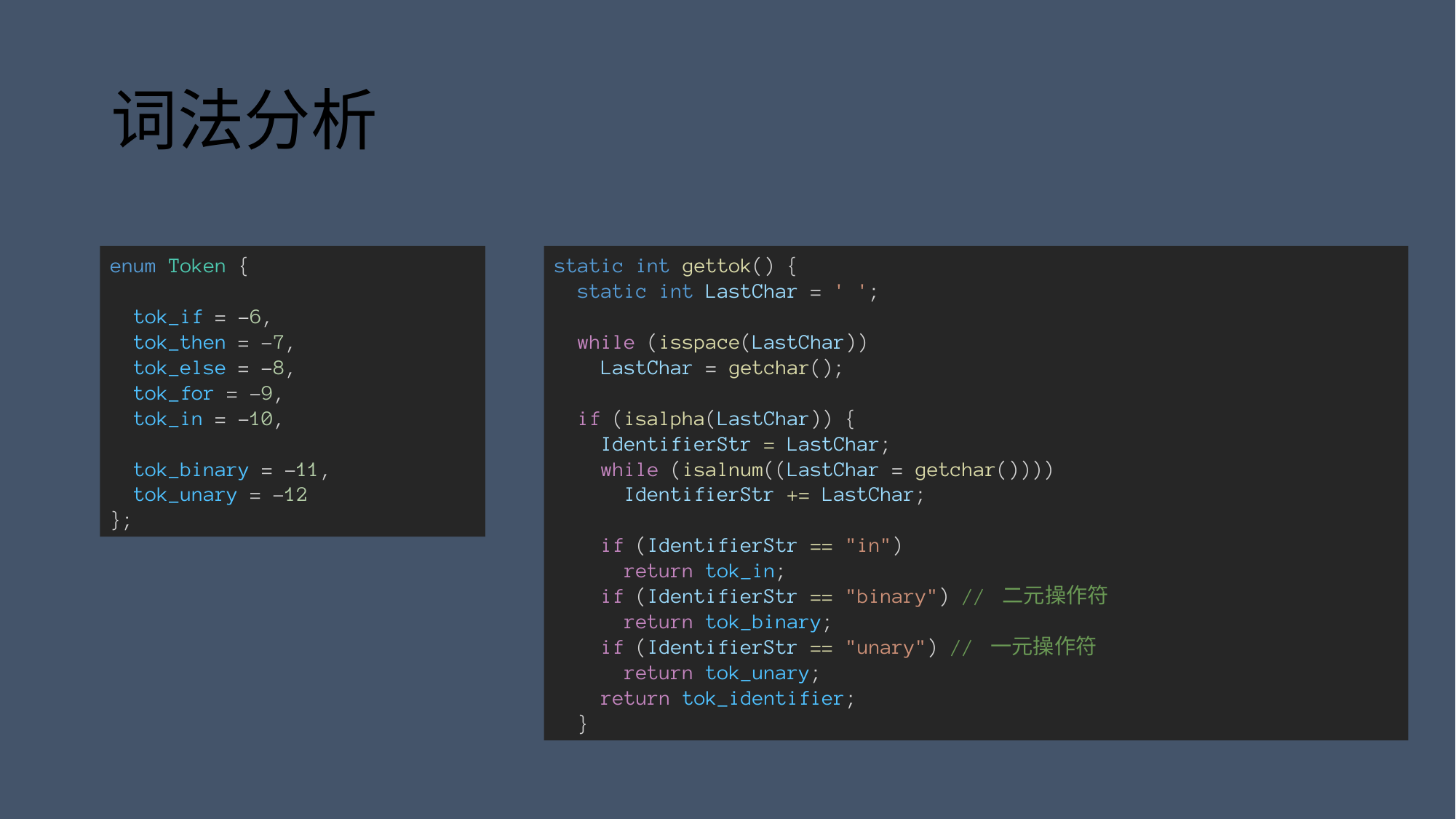

# 词法分析
enum Token {

  tok_if = -6,
  tok_then = -7,
  tok_else = -8,
  tok_for = -9,
  tok_in = -10,
  tok_binary = -11,
  tok_unary = -12
};
static int gettok() {
  static int LastChar = ' ';
  while (isspace(LastChar))
    LastChar = getchar();
  if (isalpha(LastChar)) {
    IdentifierStr = LastChar;
    while (isalnum((LastChar = getchar())))
      IdentifierStr += LastChar;
    if (IdentifierStr == "in")
      return tok_in;
    if (IdentifierStr == "binary") // 二元操作符
      return tok_binary;
    if (IdentifierStr == "unary") // 一元操作符
      return tok_unary;
    return tok_identifier;
  }